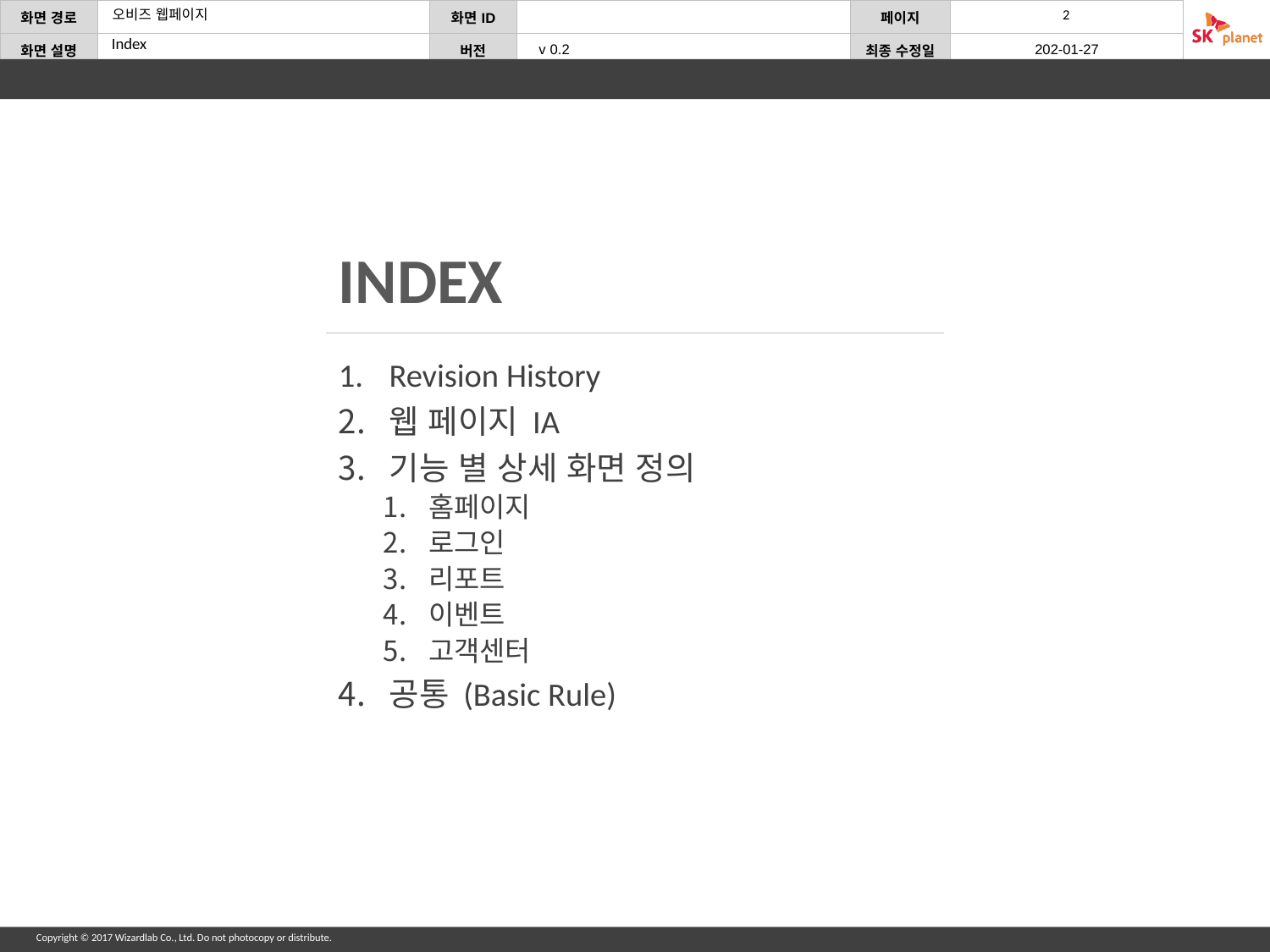

Index
INDEX
Revision History
웹 페이지 IA
기능 별 상세 화면 정의
홈페이지
로그인
리포트
이벤트
고객센터
공통 (Basic Rule)